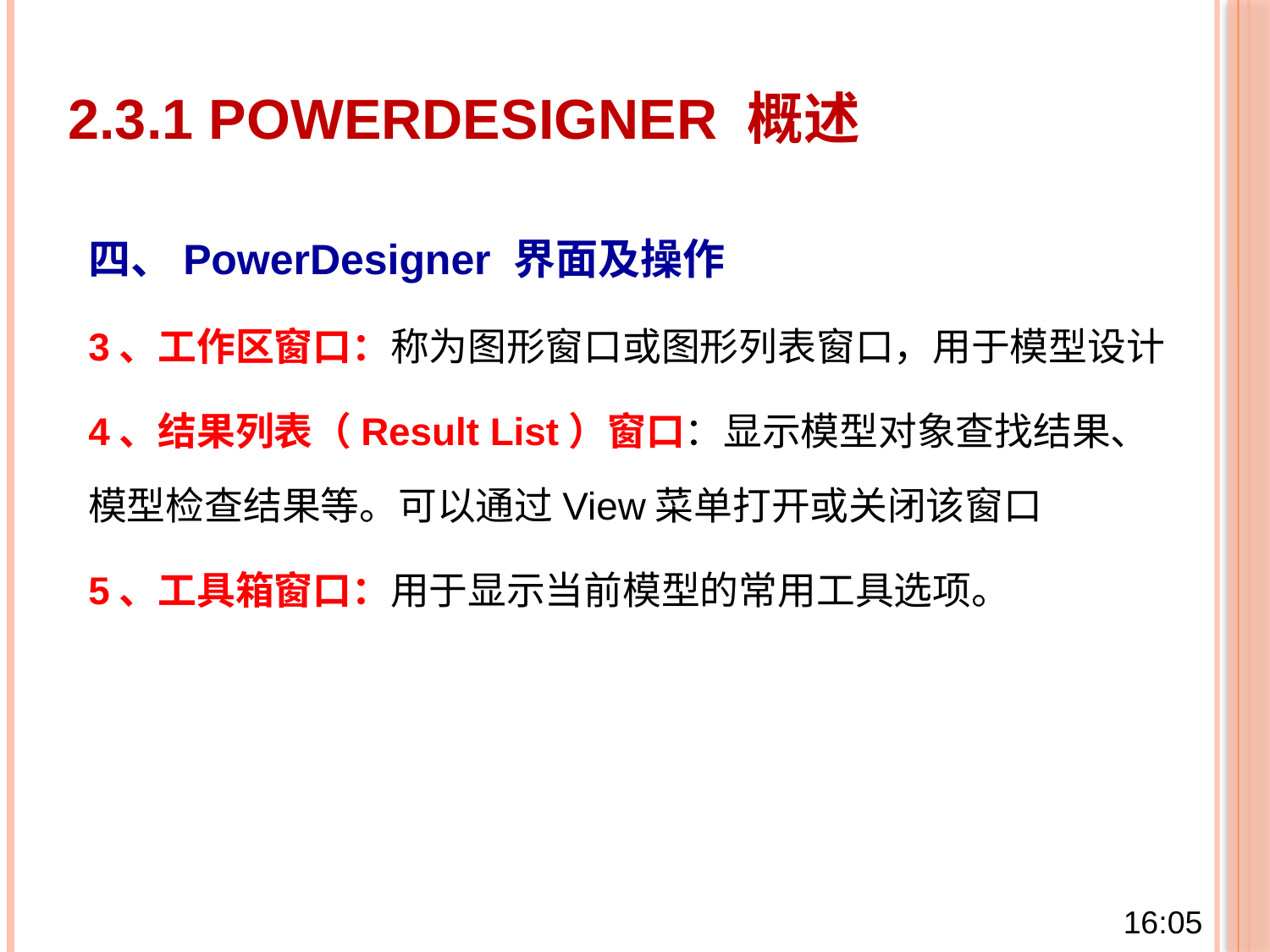

# 2.3.1 PowerDesigner 概述
四、PowerDesigner 界面及操作
3、工作区窗口：称为图形窗口或图形列表窗口，用于模型设计
4、结果列表（Result List）窗口：显示模型对象查找结果、模型检查结果等。可以通过View菜单打开或关闭该窗口
5、工具箱窗口：用于显示当前模型的常用工具选项。
16:05